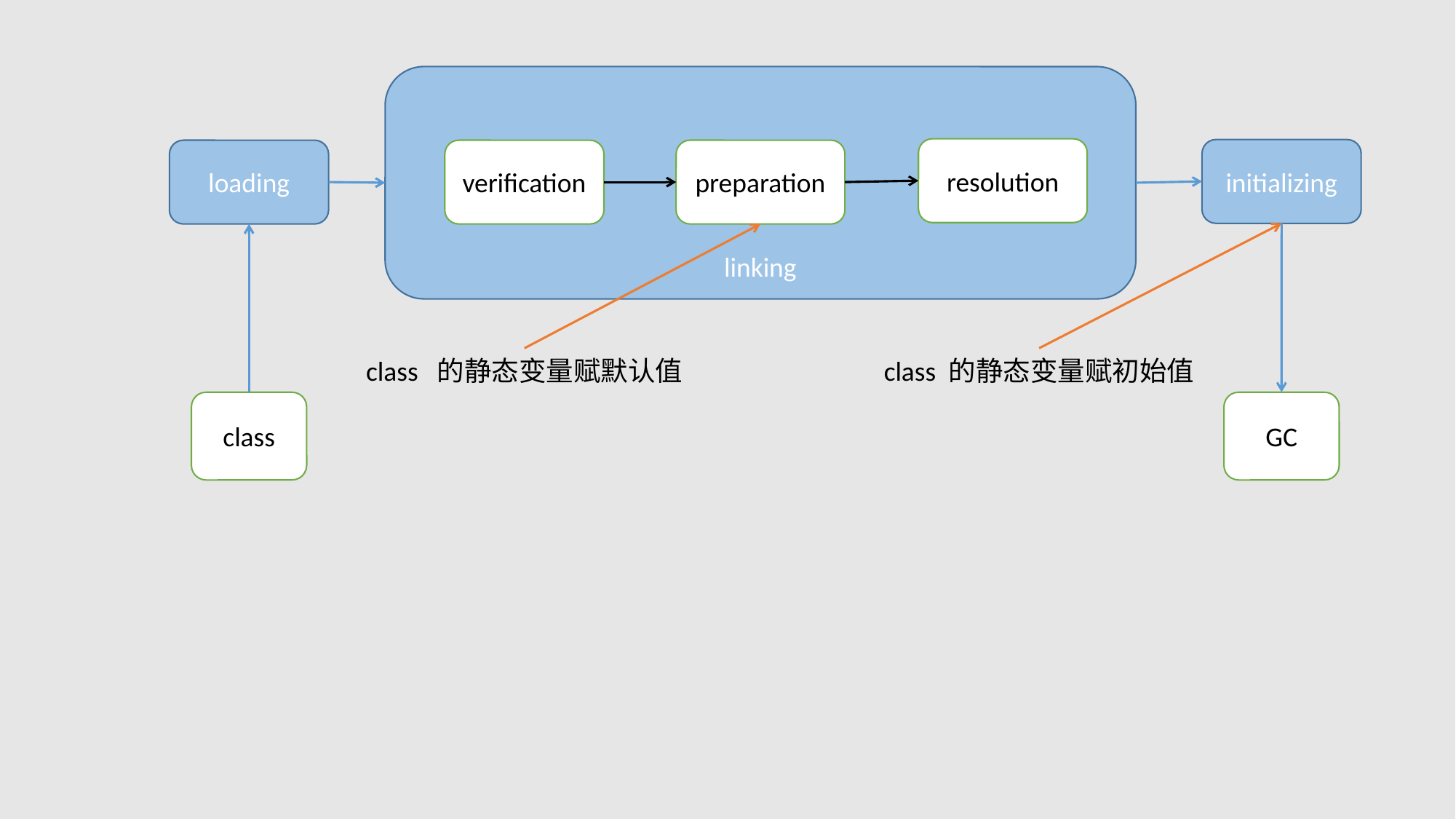

resolution
initializing
loading
verification
preparation
linking
class  的静态变量赋默认值
class 的静态变量赋初始值
class
GC